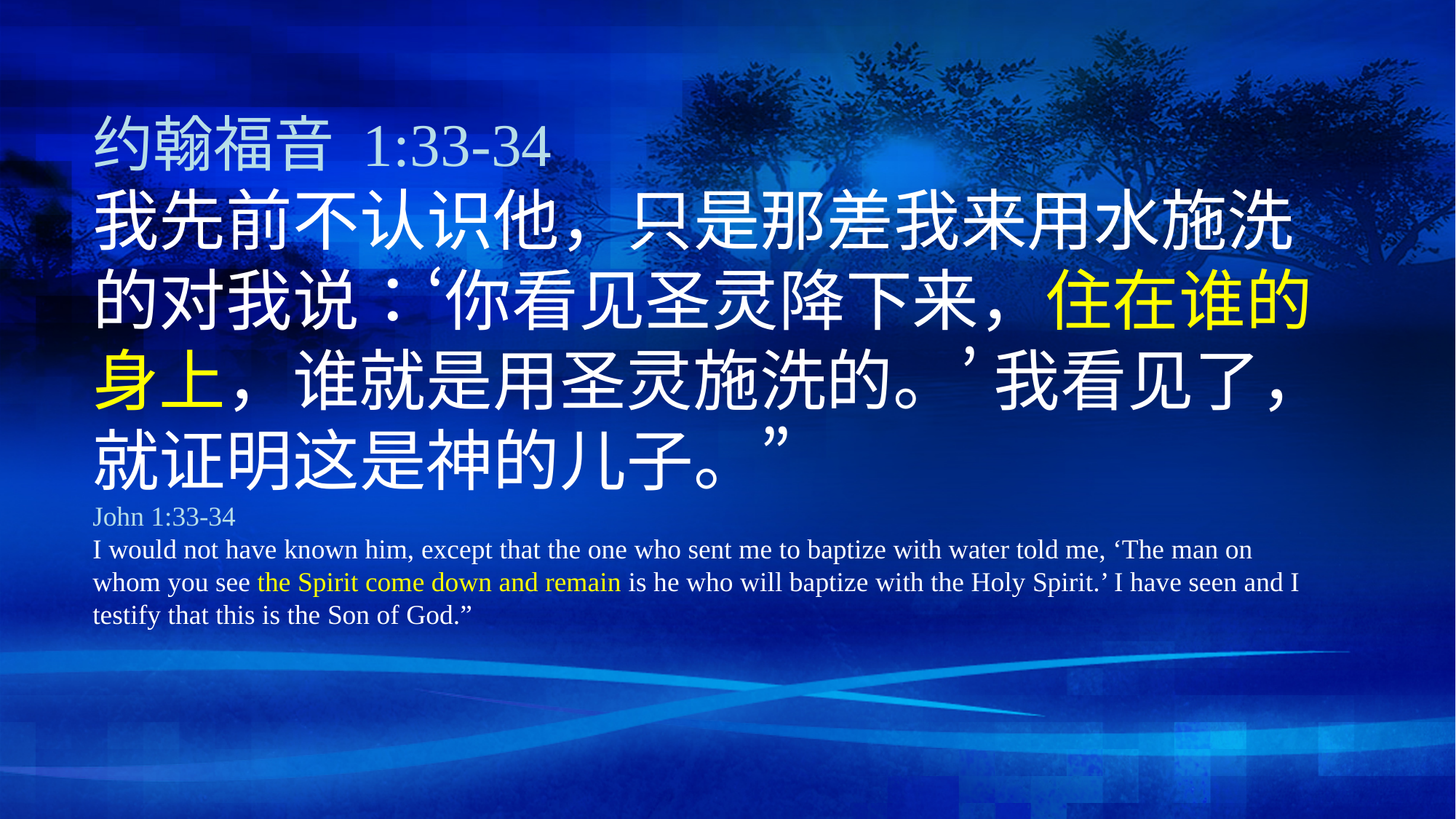

约翰福音 1:33-34
我先前不认识他，只是那差我来用水施洗的对我说：‘你看见圣灵降下来，住在谁的身上，谁就是用圣灵施洗的。’ 我看见了，就证明这是神的儿子。”
John 1:33-34
I would not have known him, except that the one who sent me to baptize with water told me, ‘The man on whom you see the Spirit come down and remain is he who will baptize with the Holy Spirit.’ I have seen and I testify that this is the Son of God.”